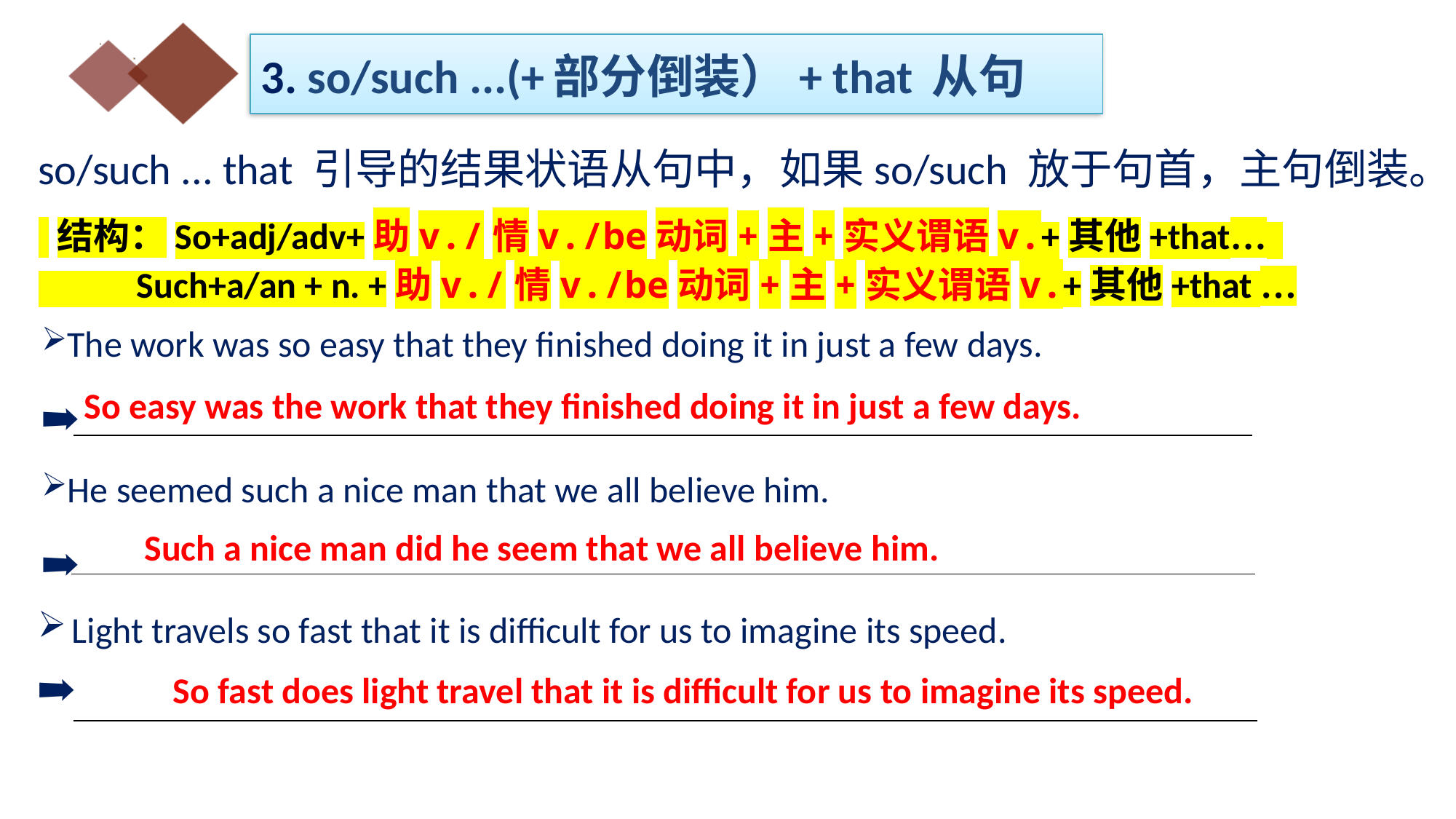

3. so/such ...(+部分倒装）+ that 从句
so/such ... that 引导的结果状语从句中，如果so/such 放于句首，主句倒装。
 结构：So+adj/adv+助v./情v./be动词+主+实义谓语v.+其他+that…
            Such+a/an + n. +助v./情v./be动词+主+实义谓语v.+其他+that …
The work was so easy that they finished doing it in just a few days.
➡️
He seemed such a nice man that we all believe him.
➡️
So easy was the work that they finished doing it in just a few days.
Such a nice man did he seem that we all believe him.
Light travels so fast that it is difficult for us to imagine its speed.
➡️
So fast does light travel that it is difficult for us to imagine its speed.